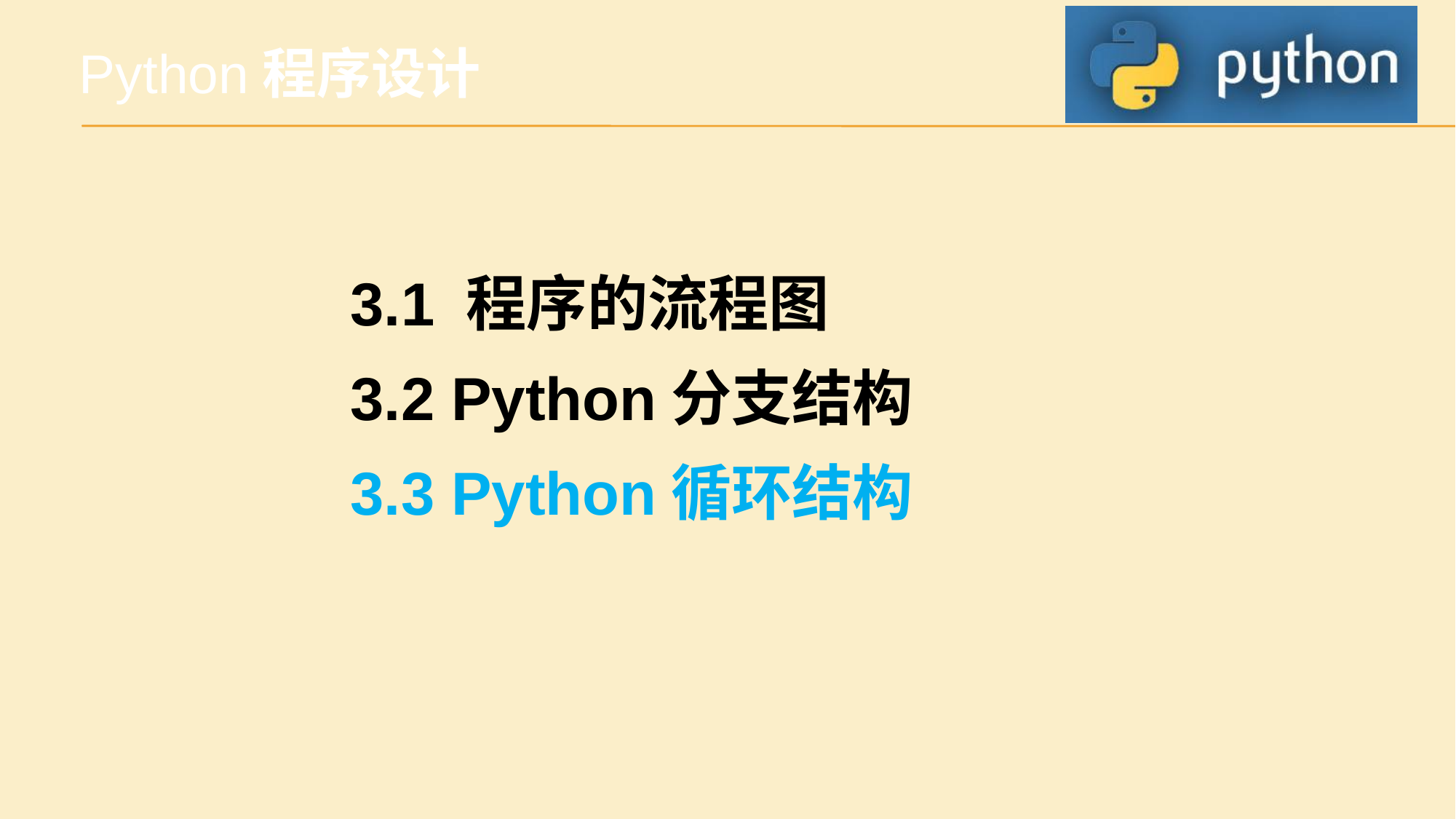

Python程序设计
3.1 程序的流程图
3.2 Python分支结构
3.3 Python循环结构